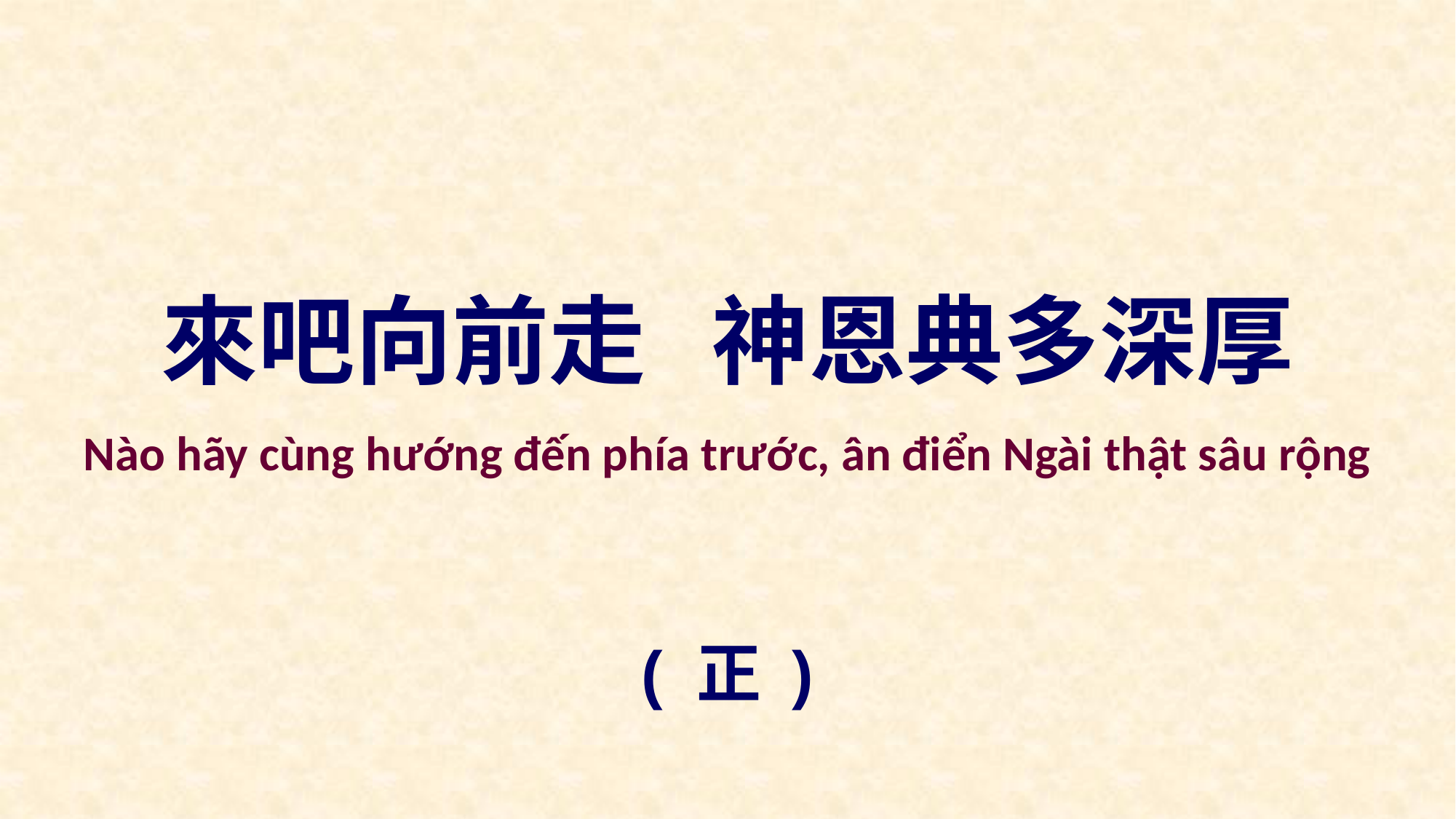

來吧向前走   神恩典多深厚
Nào hãy cùng hướng đến phía trước, ân điển Ngài thật sâu rộng
( 正 )